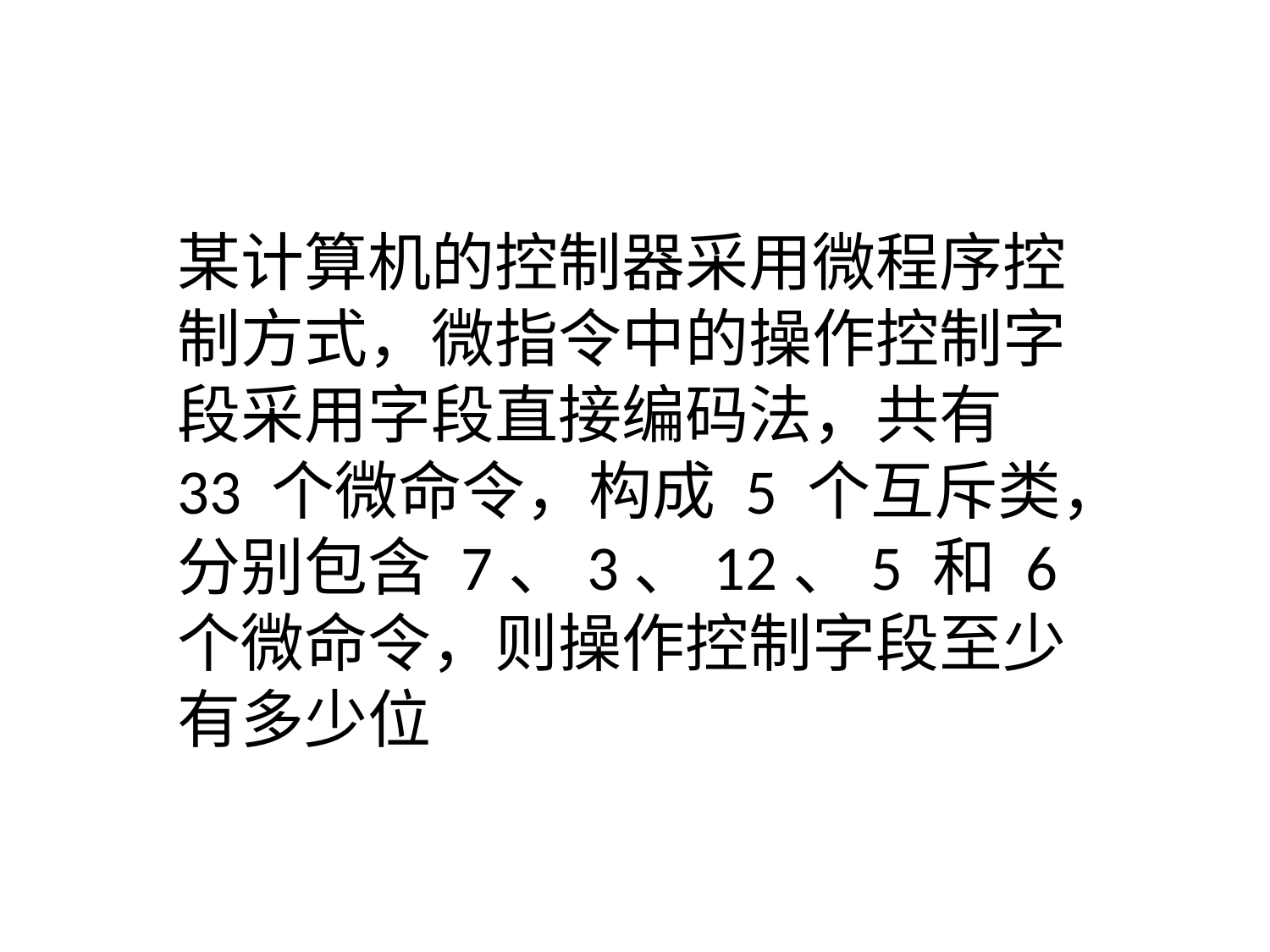

某计算机的控制器采用微程序控制方式，微指令中的操作控制字段采用字段直接编码法，共有 33 个微命令，构成 5 个互斥类，分别包含 7、3、12、5 和 6 个微命令，则操作控制字段至少有多少位